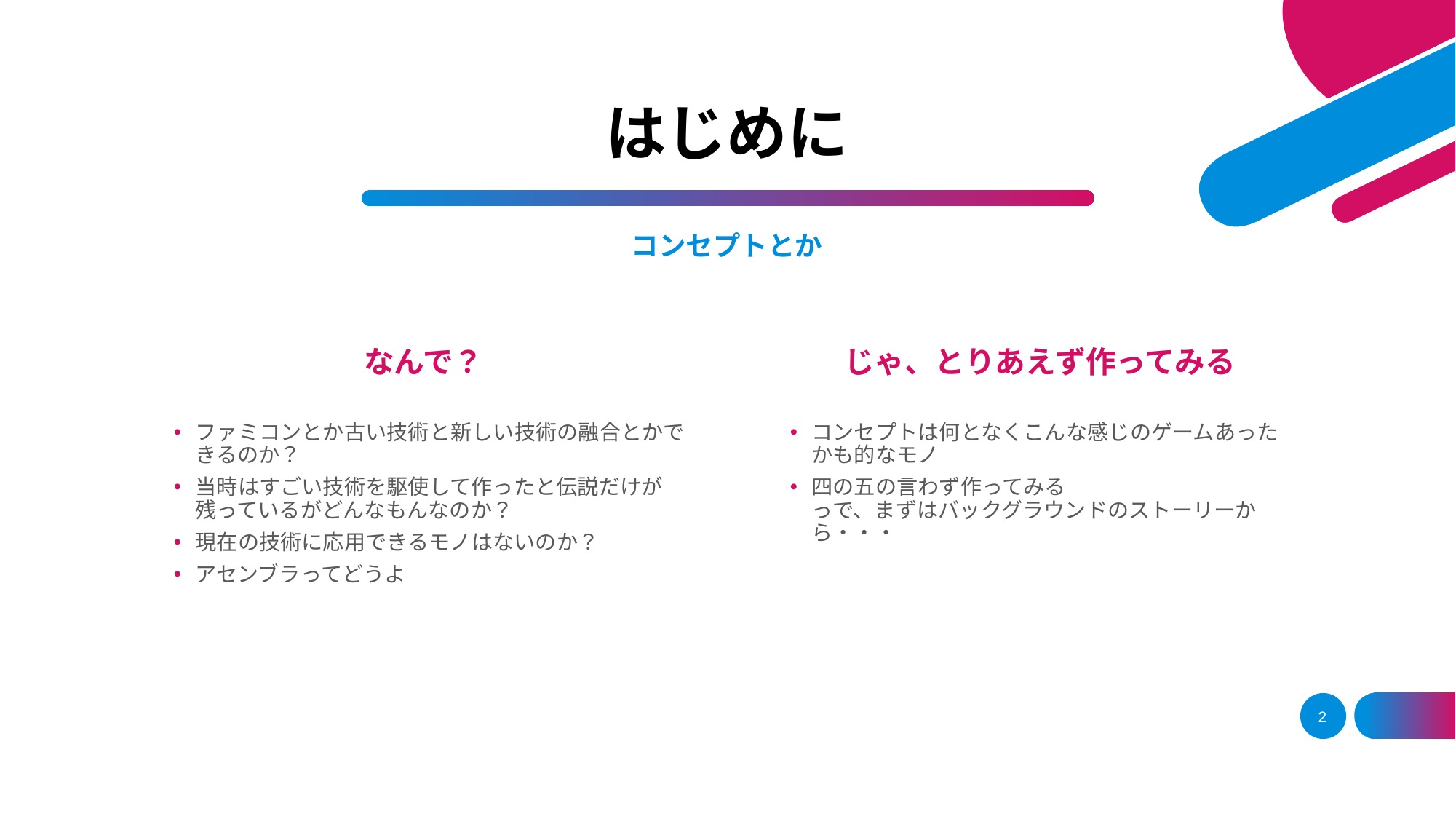

# はじめに
コンセプトとか
なんで？
じゃ、とりあえず作ってみる

ファミコンとか古い技術と新しい技術の融合とかできるのか？
当時はすごい技術を駆使して作ったと伝説だけが残っているがどんなもんなのか？
現在の技術に応用できるモノはないのか？
アセンブラってどうよ

コンセプトは何となくこんな感じのゲームあったかも的なモノ
四の五の言わず作ってみる
っで、まずはバックグラウンドのストーリーから・・・

2